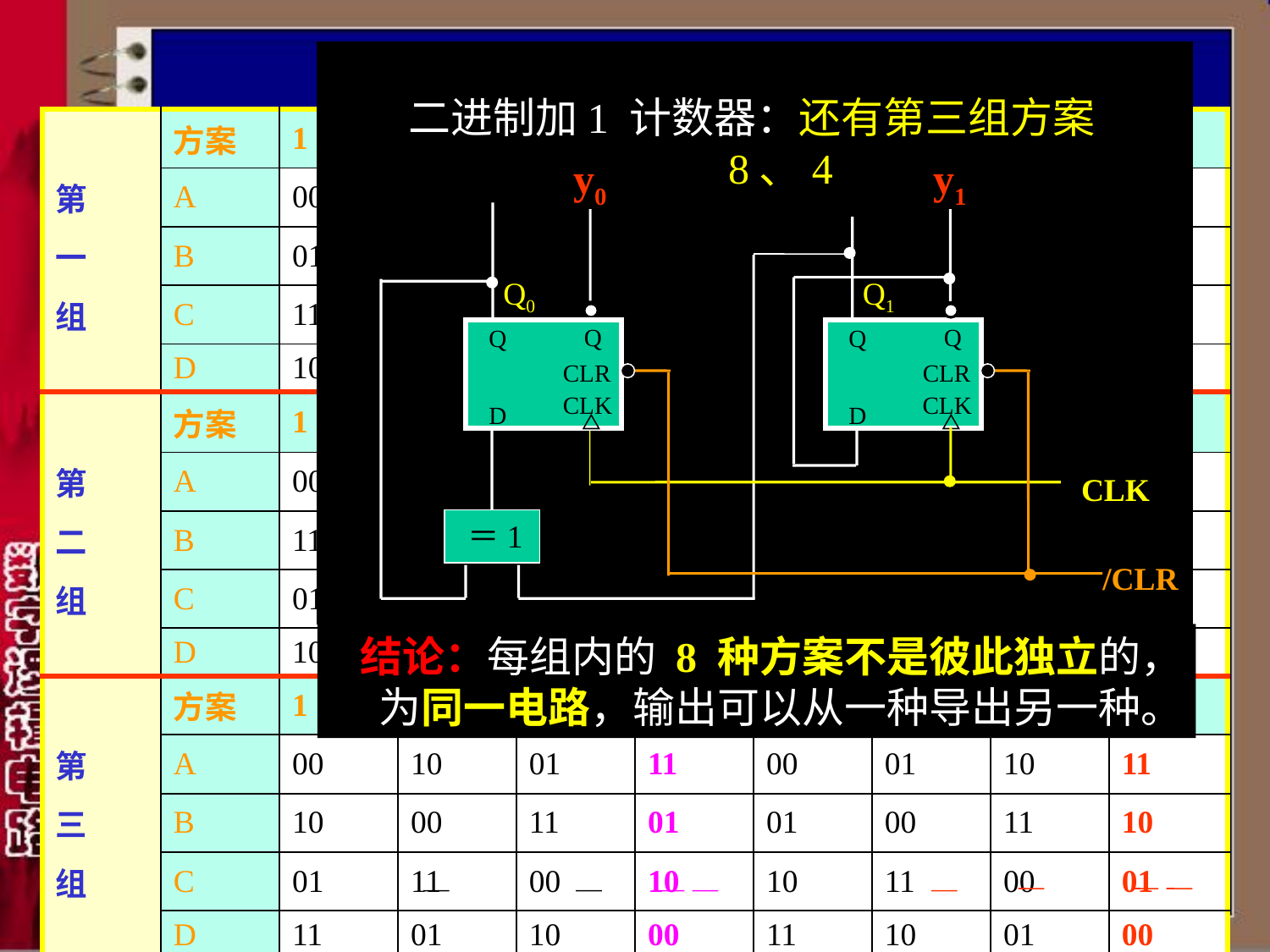

# n = 4, K = 2 全部状态分配方案

二进制加1 计数器：还有第三组方案8、4
|  | 方案 | 1 | 2 | 3 | 4 | 5 | 6 | 7 | 8 |
| --- | --- | --- | --- | --- | --- | --- | --- | --- | --- |
| 第 | A | 00 | 10 | 01 | 11 | 00 | 01 | 10 | 11 |
| 一 | B | 01 | 11 | 00 | 10 | 10 | 11 | 00 | 01 |
| 组 | C | 11 | 01 | 10 | 00 | 11 | 10 | 01 | 00 |
|  | D | 10 | 00 | 11 | 01 | 01 | 00 | 11 | 10 |
|  | 方案 | 1 | 2 | 3 | 4 | 5 | 6 | 7 | 8 |
| 第 | A | 00 | 10 | 01 | 11 | 00 | 01 | 10 | 11 |
| 二 | B | 11 | 01 | 10 | 00 | 11 | 10 | 01 | 00 |
| 组 | C | 01 | 11 | 00 | 10 | 10 | 11 | 00 | 01 |
|  | D | 10 | 00 | 11 | 01 | 01 | 00 | 11 | 10 |
|  | 方案 | 1 | 2 | 3 | 4 | 5 | 6 | 7 | 8 |
| 第 | A | 00 | 10 | 01 | 11 | 00 | 01 | 10 | 11 |
| 三 | B | 10 | 00 | 11 | 01 | 01 | 00 | 11 | 10 |
| 组 | C | 01 | 11 | 00 | 10 | 10 | 11 | 00 | 01 |
|  | D | 11 | 01 | 10 | 00 | 11 | 10 | 01 | 00 |
| 状 态 | 变 量 | y1 y0 | y1 y0 | y1 y0 | y1 y0 | y0 y1 | y0 y1 | y0 y1 | y0 y1 |
y0
y1

Q0
Q1

Q
Q
Q
Q
CLR
CLR

CLK
CLK
D
D

CLK

＝1
/CLR

结论：每组内的 8 种方案不是彼此独立的，为同一电路，输出可以从一种导出另一种。